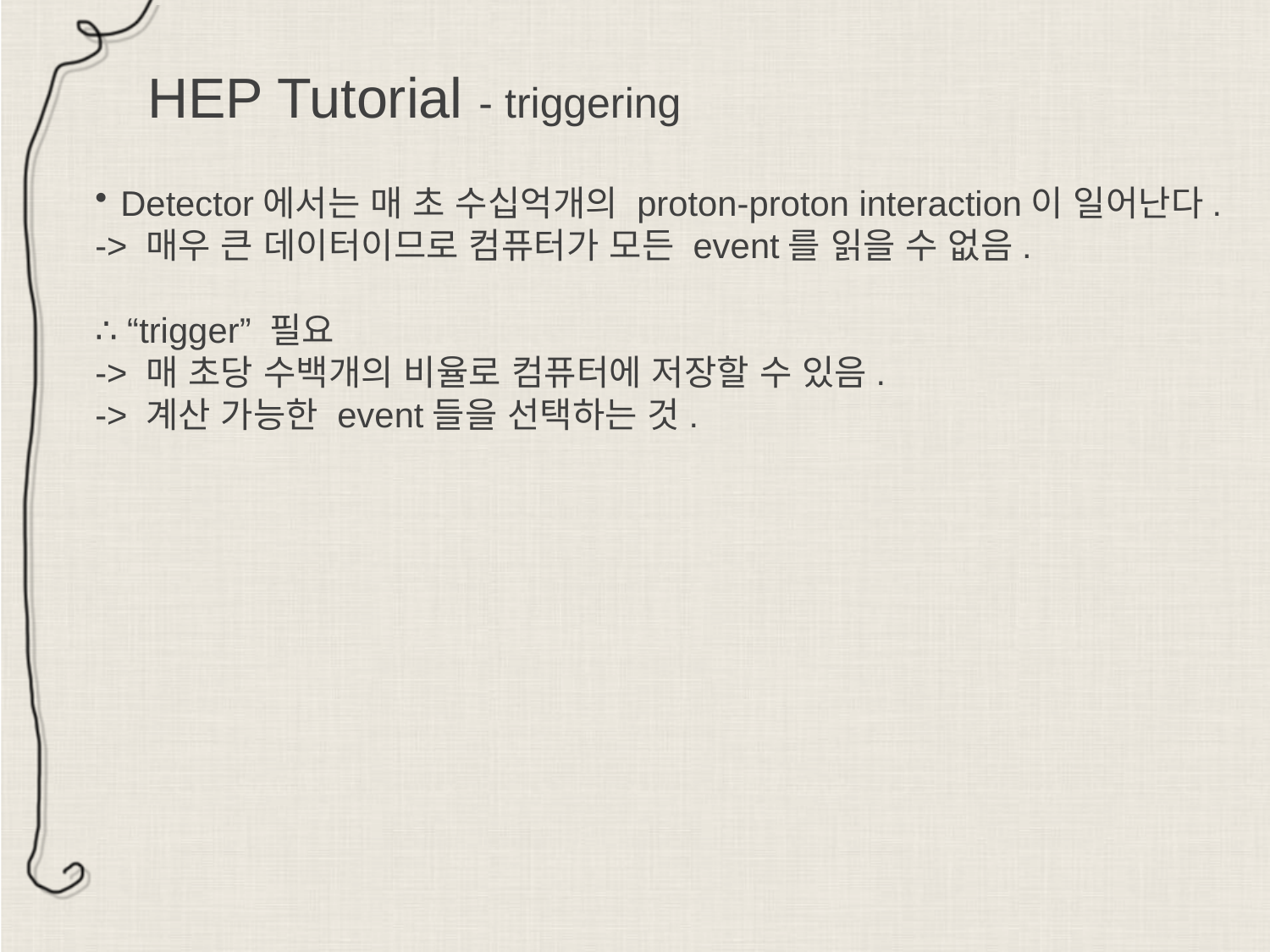

HEP Tutorial - triggering
Detector에서는 매 초 수십억개의 proton-proton interaction이 일어난다.
-> 매우 큰 데이터이므로 컴퓨터가 모든 event를 읽을 수 없음.

∴ “trigger” 필요
-> 매 초당 수백개의 비율로 컴퓨터에 저장할 수 있음.
-> 계산 가능한 event들을 선택하는 것.